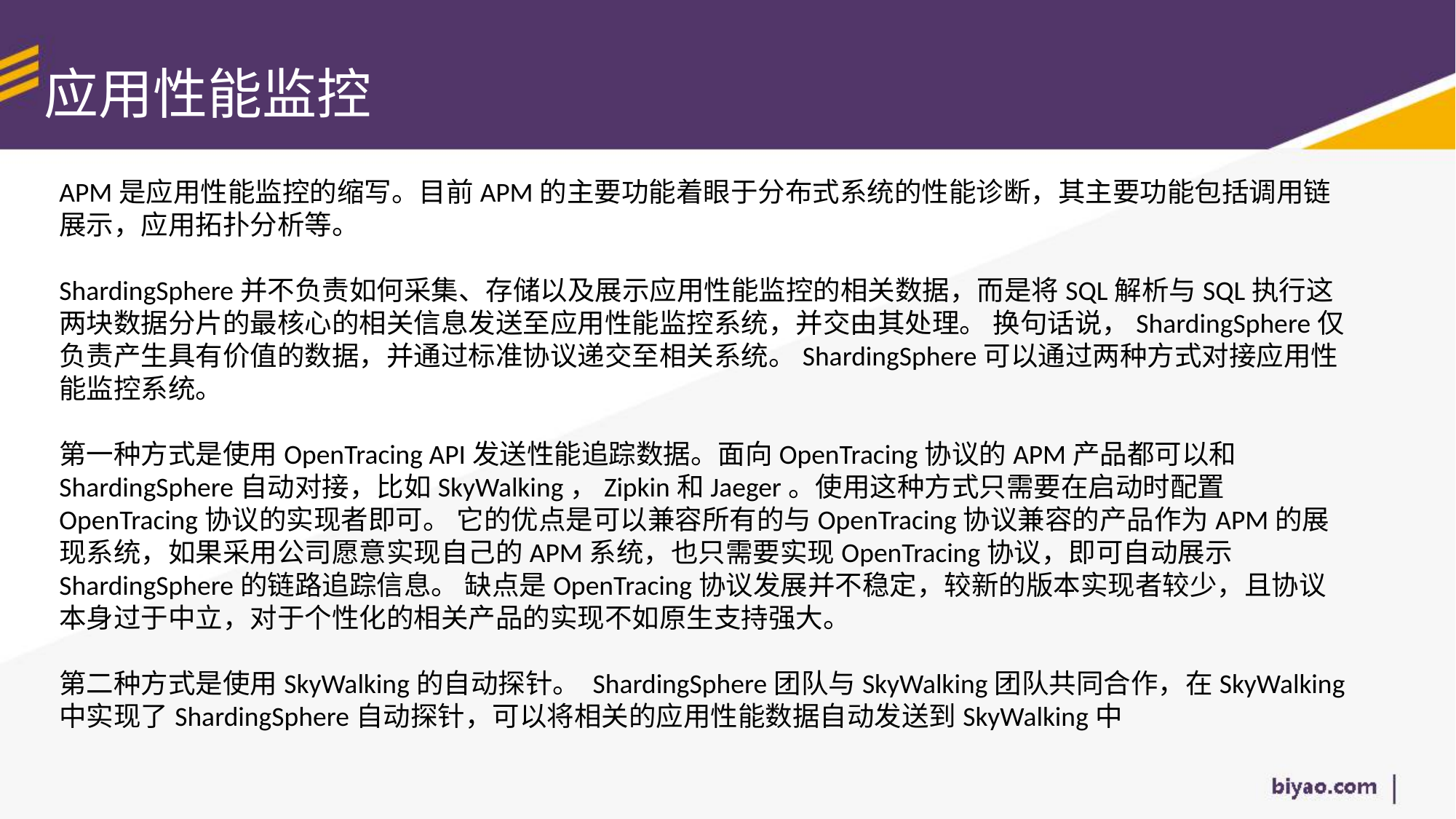

应用性能监控
APM是应用性能监控的缩写。目前APM的主要功能着眼于分布式系统的性能诊断，其主要功能包括调用链展示，应用拓扑分析等。

ShardingSphere并不负责如何采集、存储以及展示应用性能监控的相关数据，而是将SQL解析与SQL执行这两块数据分片的最核心的相关信息发送至应用性能监控系统，并交由其处理。 换句话说，ShardingSphere仅负责产生具有价值的数据，并通过标准协议递交至相关系统。ShardingSphere可以通过两种方式对接应用性能监控系统。

第一种方式是使用OpenTracing API发送性能追踪数据。面向OpenTracing协议的APM产品都可以和ShardingSphere自动对接，比如SkyWalking，Zipkin和Jaeger。使用这种方式只需要在启动时配置OpenTracing协议的实现者即可。 它的优点是可以兼容所有的与OpenTracing协议兼容的产品作为APM的展现系统，如果采用公司愿意实现自己的APM系统，也只需要实现OpenTracing协议，即可自动展示ShardingSphere的链路追踪信息。 缺点是OpenTracing协议发展并不稳定，较新的版本实现者较少，且协议本身过于中立，对于个性化的相关产品的实现不如原生支持强大。

第二种方式是使用SkyWalking的自动探针。 ShardingSphere团队与SkyWalking团队共同合作，在SkyWalking中实现了ShardingSphere自动探针，可以将相关的应用性能数据自动发送到SkyWalking中